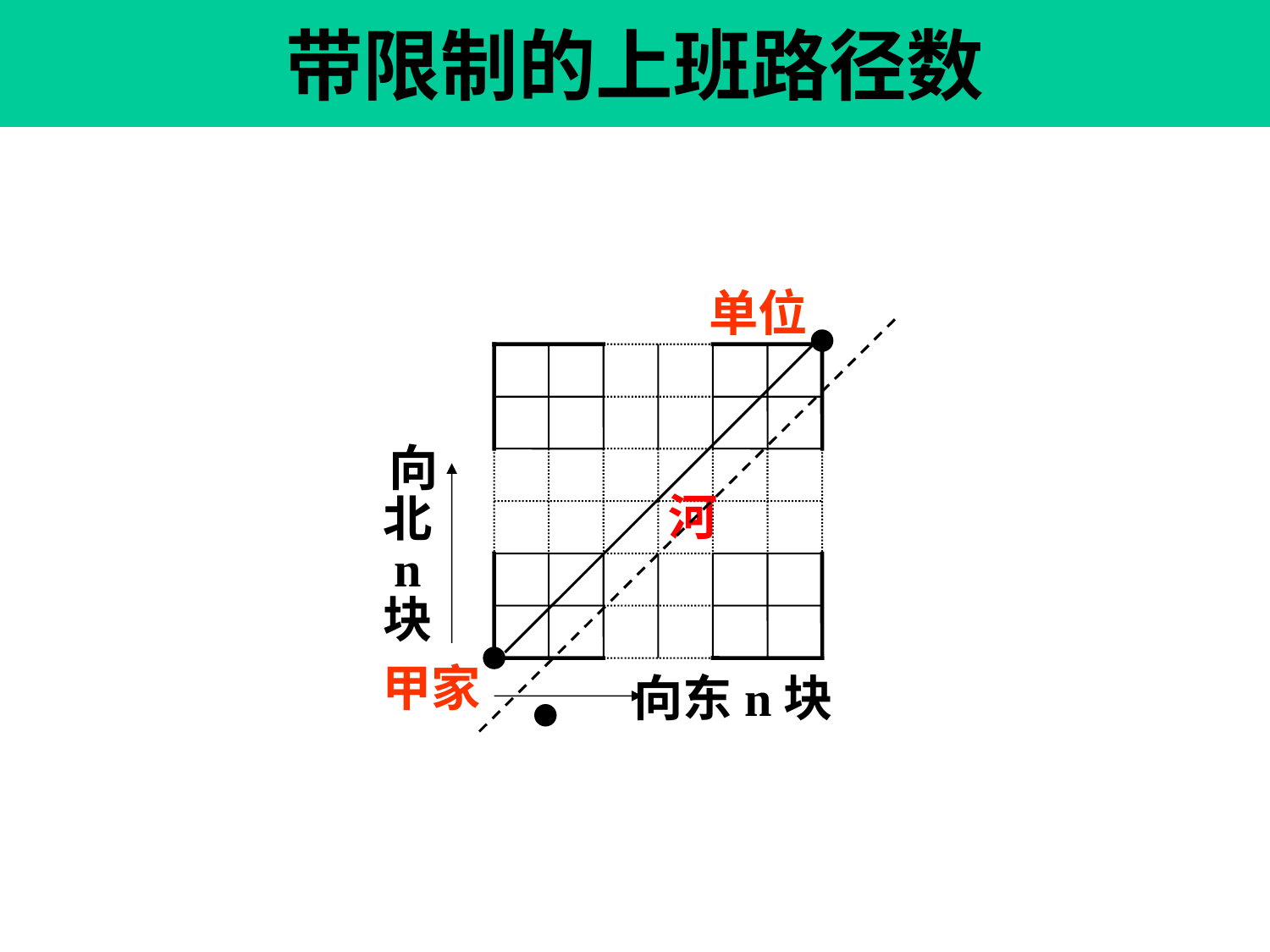

# 带限制的上班路径数
单位

向北n块

河

甲家

向东n块